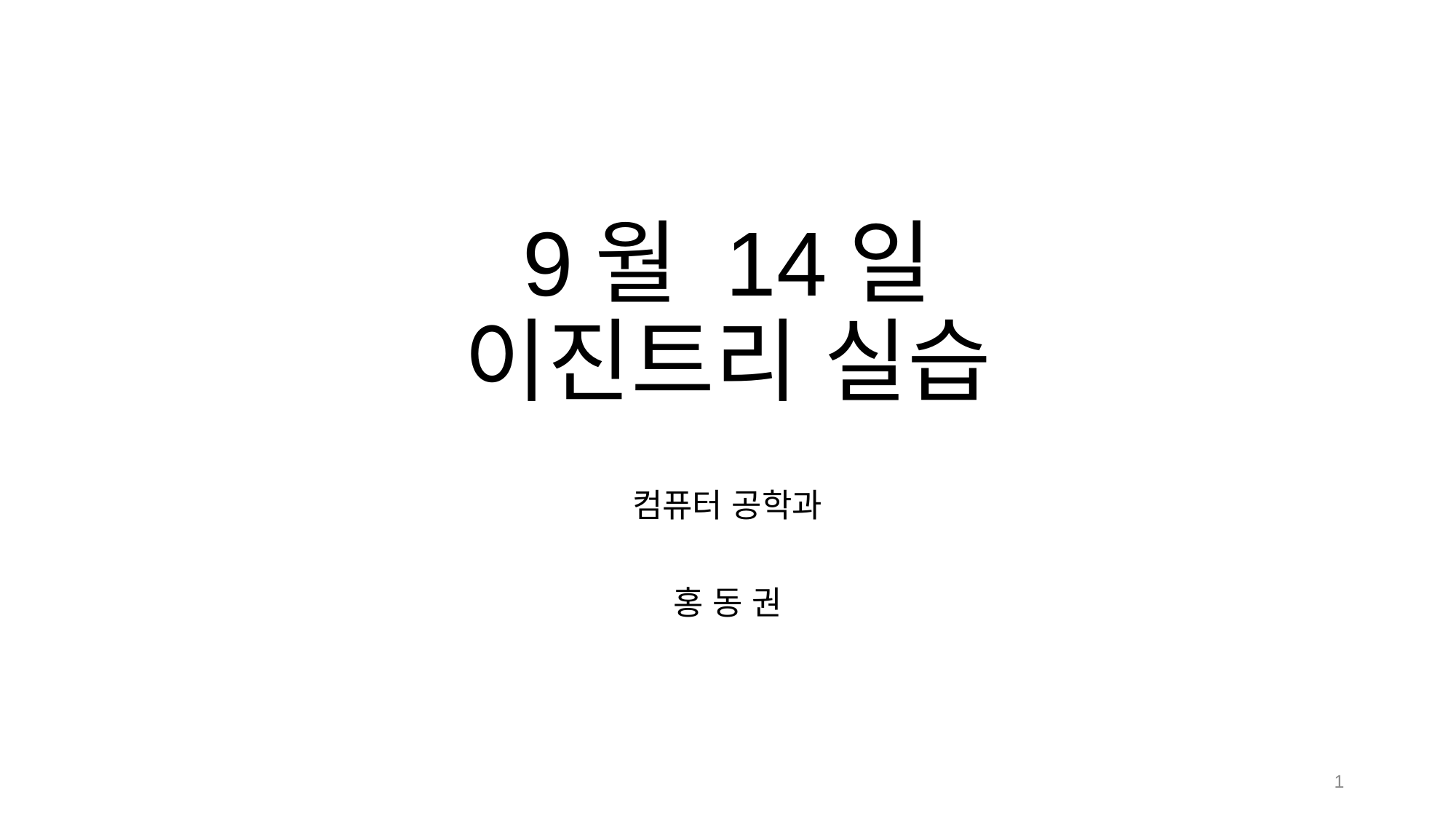

# 9월 14일 이진트리 실습

컴퓨터 공학과

홍 동 권
1